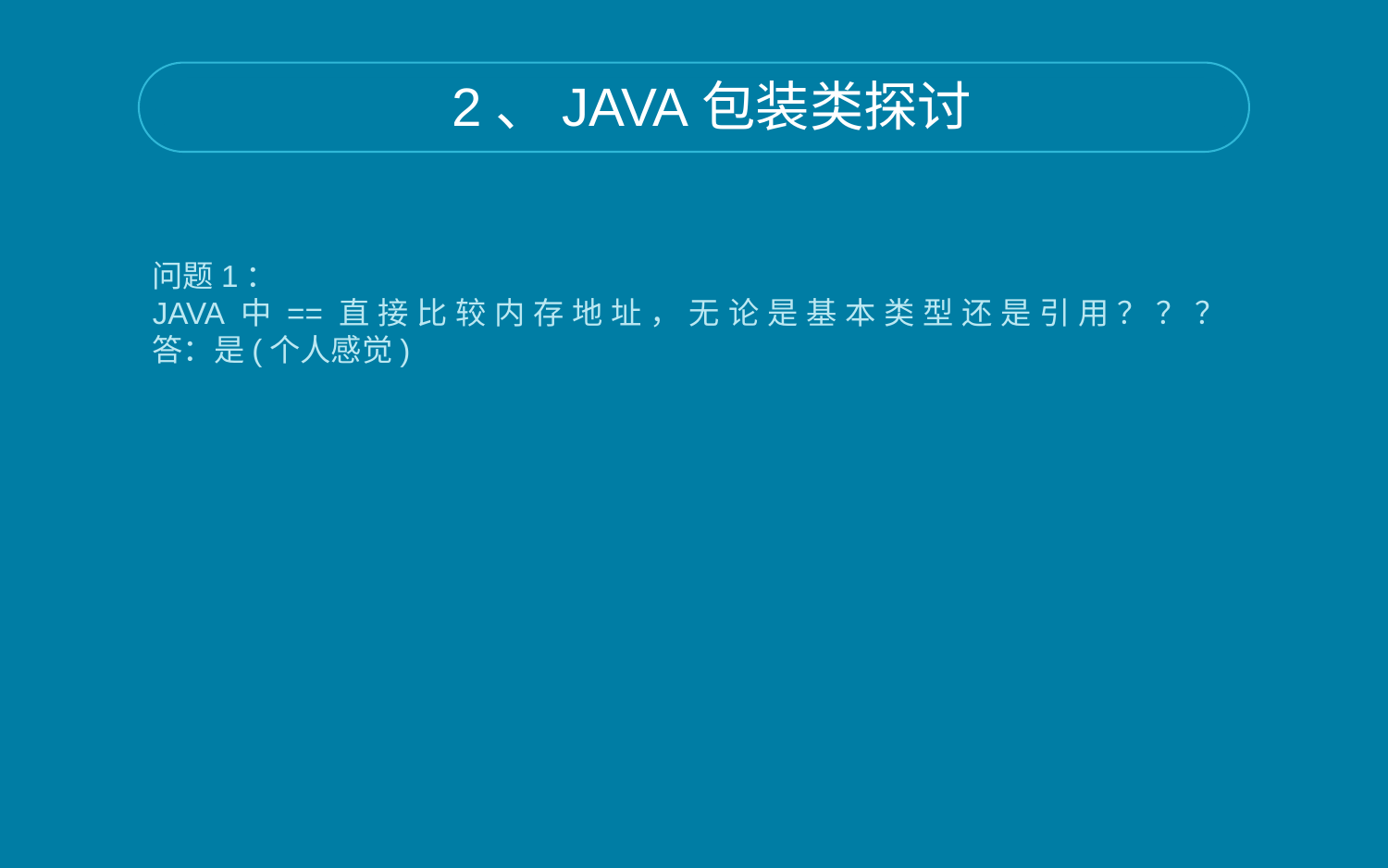

2、JAVA包装类探讨

问题1：
JAVA中==直接比较内存地址，无论是基本类型还是引用？？？
答：是(个人感觉)